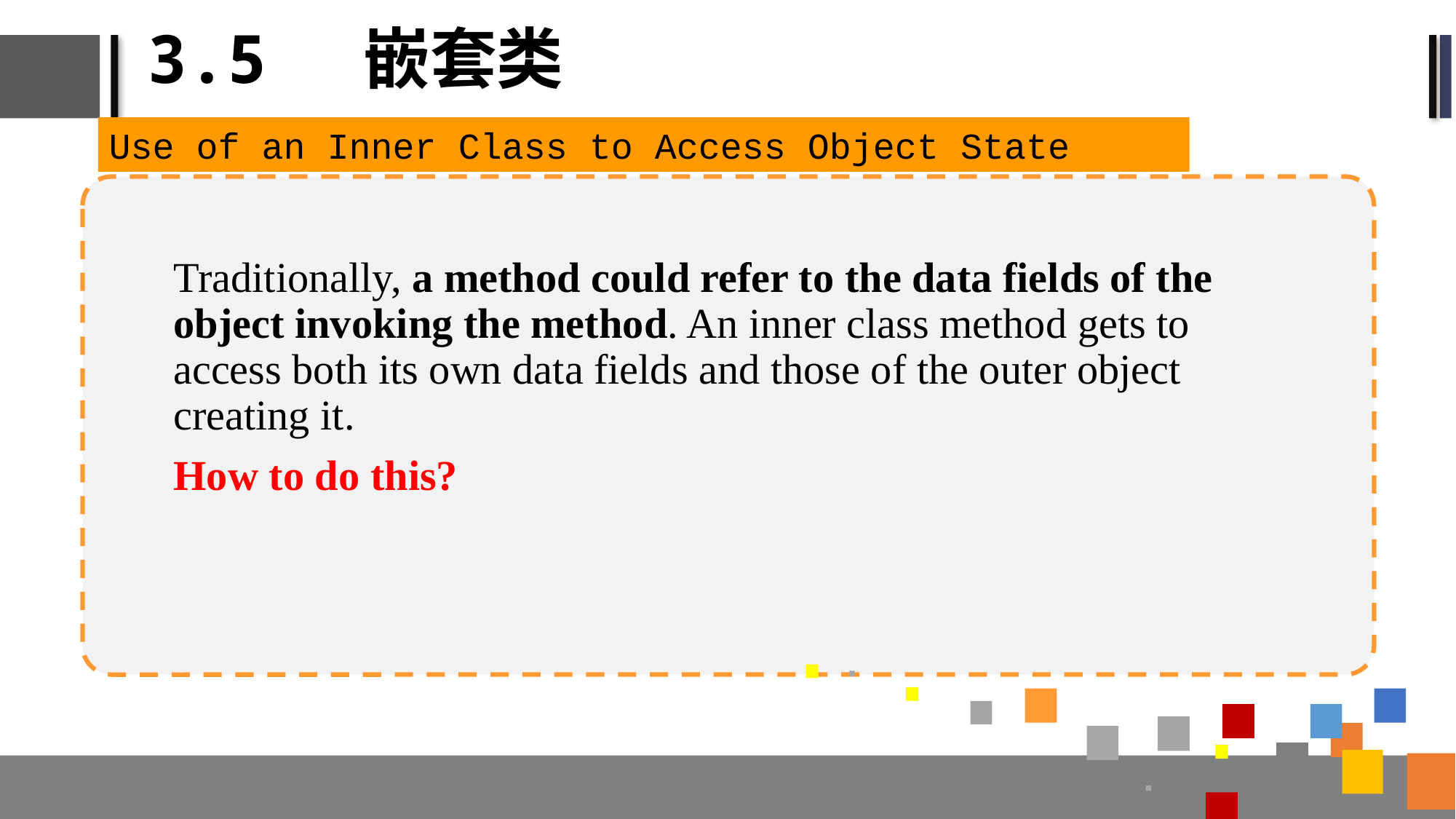

# 3.5  嵌套类
Use of an Inner Class to Access Object State

Traditionally, a method could refer to the data fields of the object invoking the method. An inner class method gets to access both its own data fields and those of the outer object creating it.
How to do this?